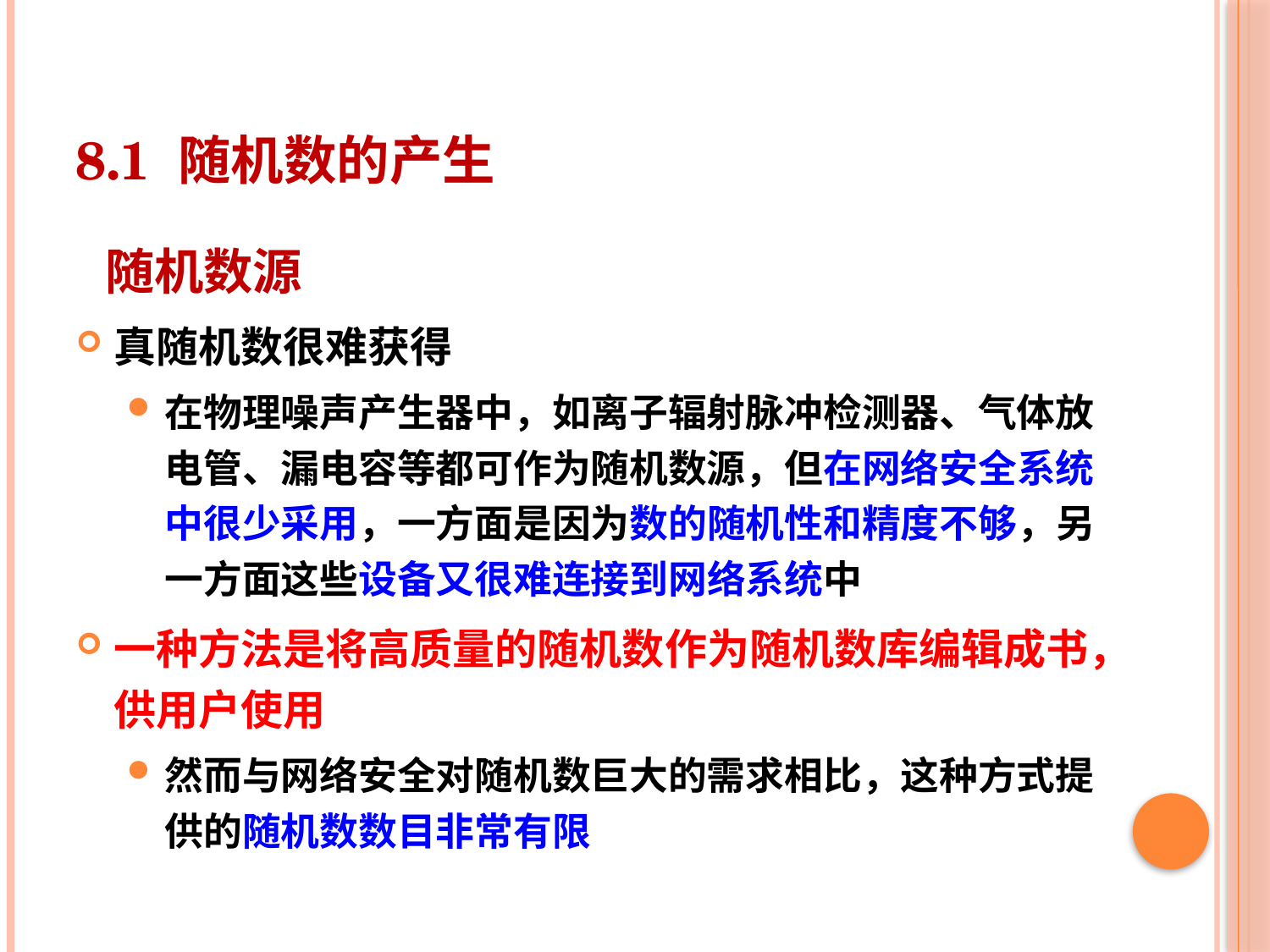

# 8.1 随机数的产生
  随机数源
真随机数很难获得
在物理噪声产生器中，如离子辐射脉冲检测器、气体放电管、漏电容等都可作为随机数源，但在网络安全系统中很少采用，一方面是因为数的随机性和精度不够，另一方面这些设备又很难连接到网络系统中
一种方法是将高质量的随机数作为随机数库编辑成书，供用户使用
然而与网络安全对随机数巨大的需求相比，这种方式提供的随机数数目非常有限